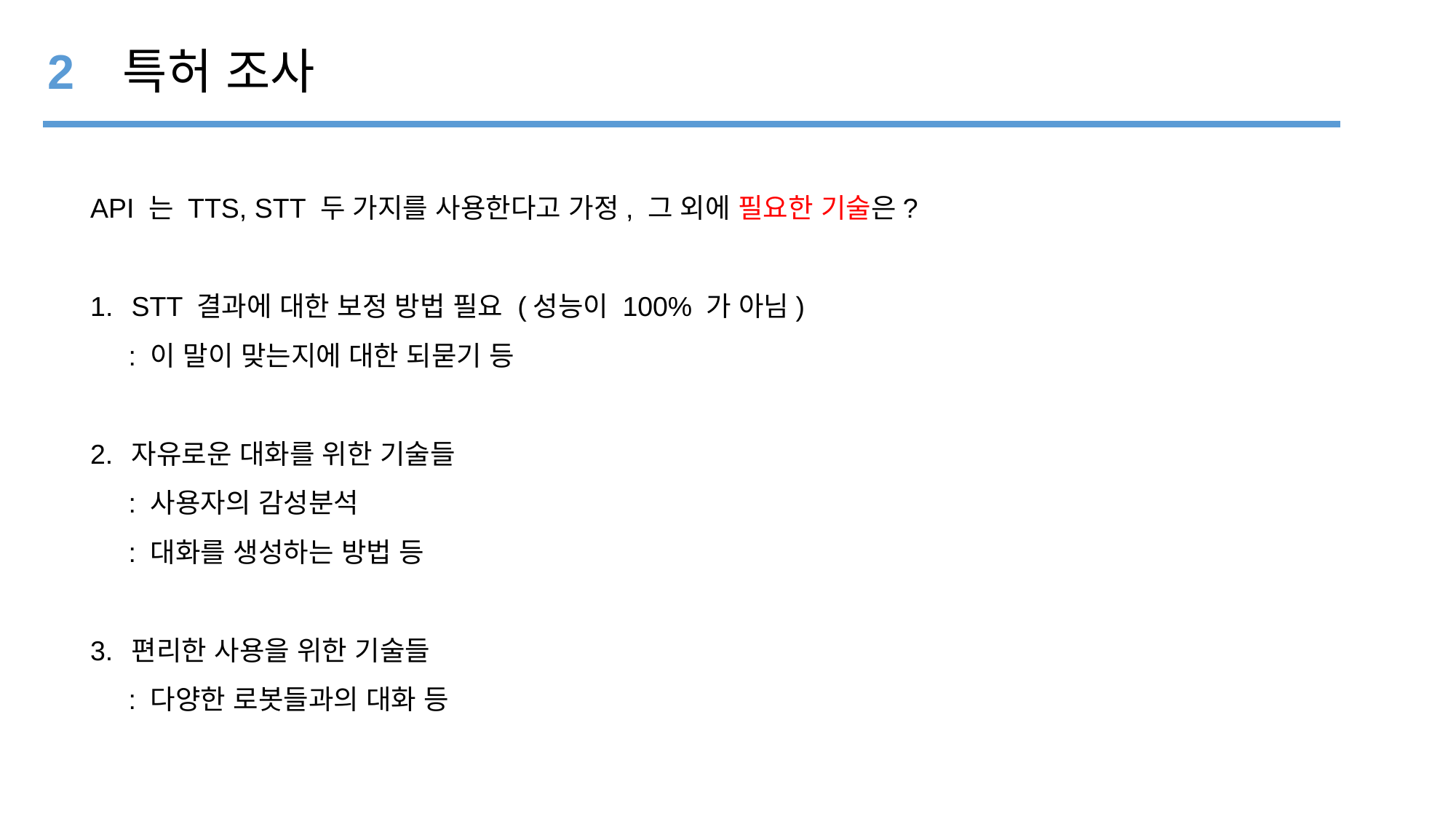

2
특허 조사
API 는 TTS, STT 두 가지를 사용한다고 가정, 그 외에 필요한 기술은?

STT 결과에 대한 보정 방법 필요 (성능이 100% 가 아님)
     : 이 말이 맞는지에 대한 되묻기 등

자유로운 대화를 위한 기술들
     : 사용자의 감성분석
     : 대화를 생성하는 방법 등

편리한 사용을 위한 기술들
     : 다양한 로봇들과의 대화 등